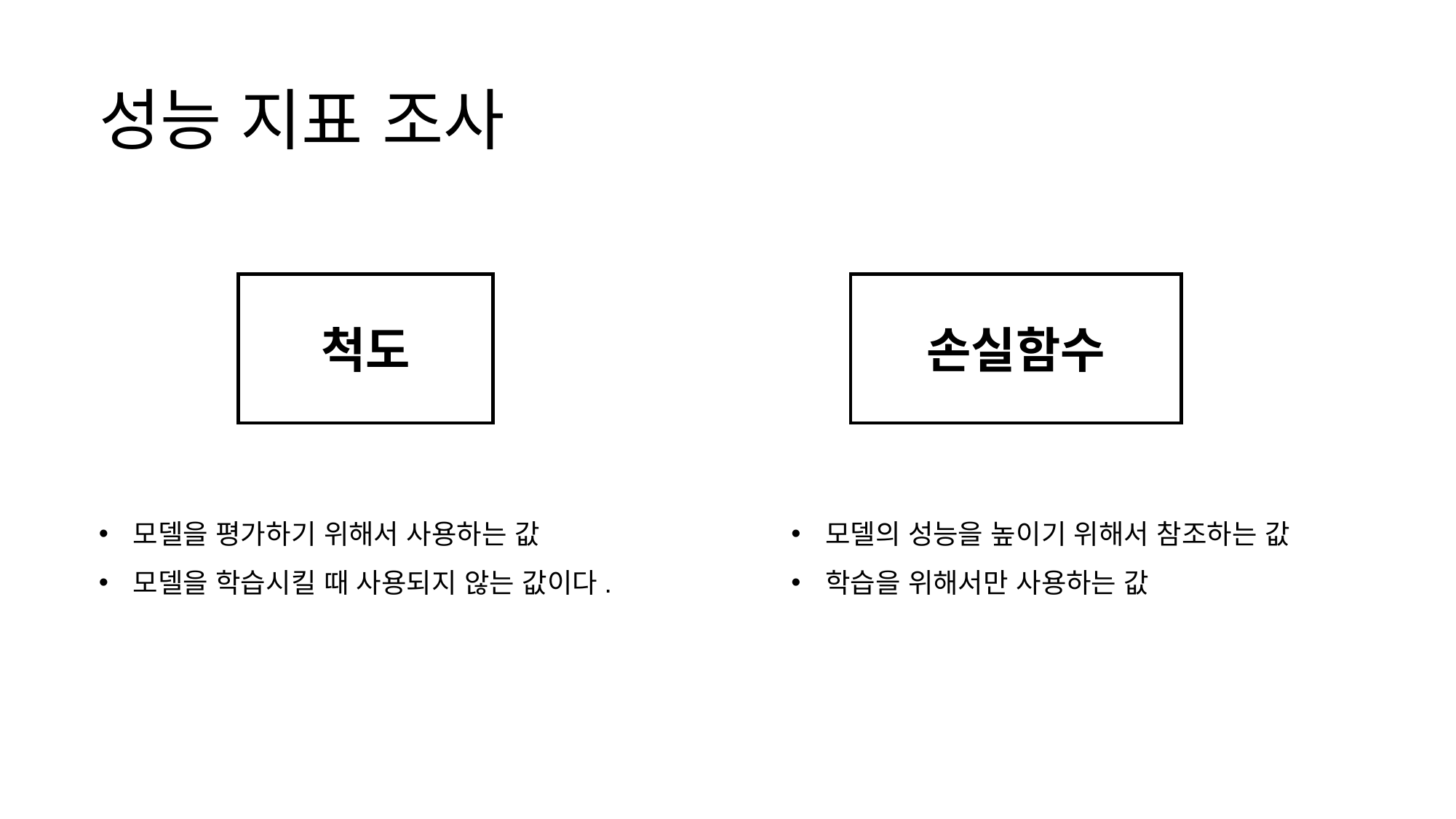

# 성능 지표 조사
손실함수
척도
모델을 평가하기 위해서 사용하는 값
모델을 학습시킬 때 사용되지 않는 값이다.

모델의 성능을 높이기 위해서 참조하는 값
학습을 위해서만 사용하는 값